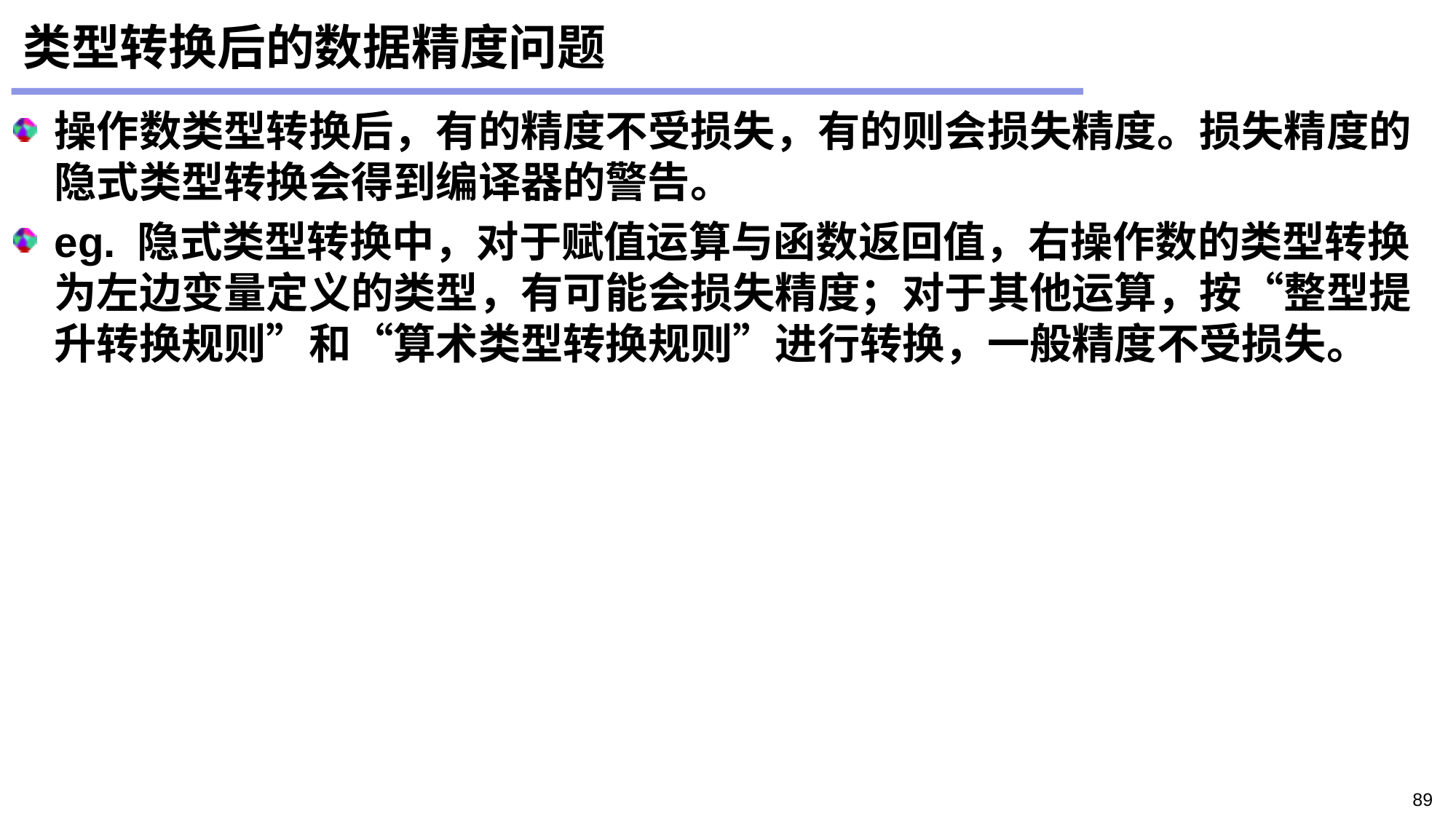

# 类型转换后的数据精度问题
操作数类型转换后，有的精度不受损失，有的则会损失精度。损失精度的隐式类型转换会得到编译器的警告。
eg. 隐式类型转换中，对于赋值运算与函数返回值，右操作数的类型转换为左边变量定义的类型，有可能会损失精度；对于其他运算，按“整型提升转换规则”和“算术类型转换规则”进行转换，一般精度不受损失。

89